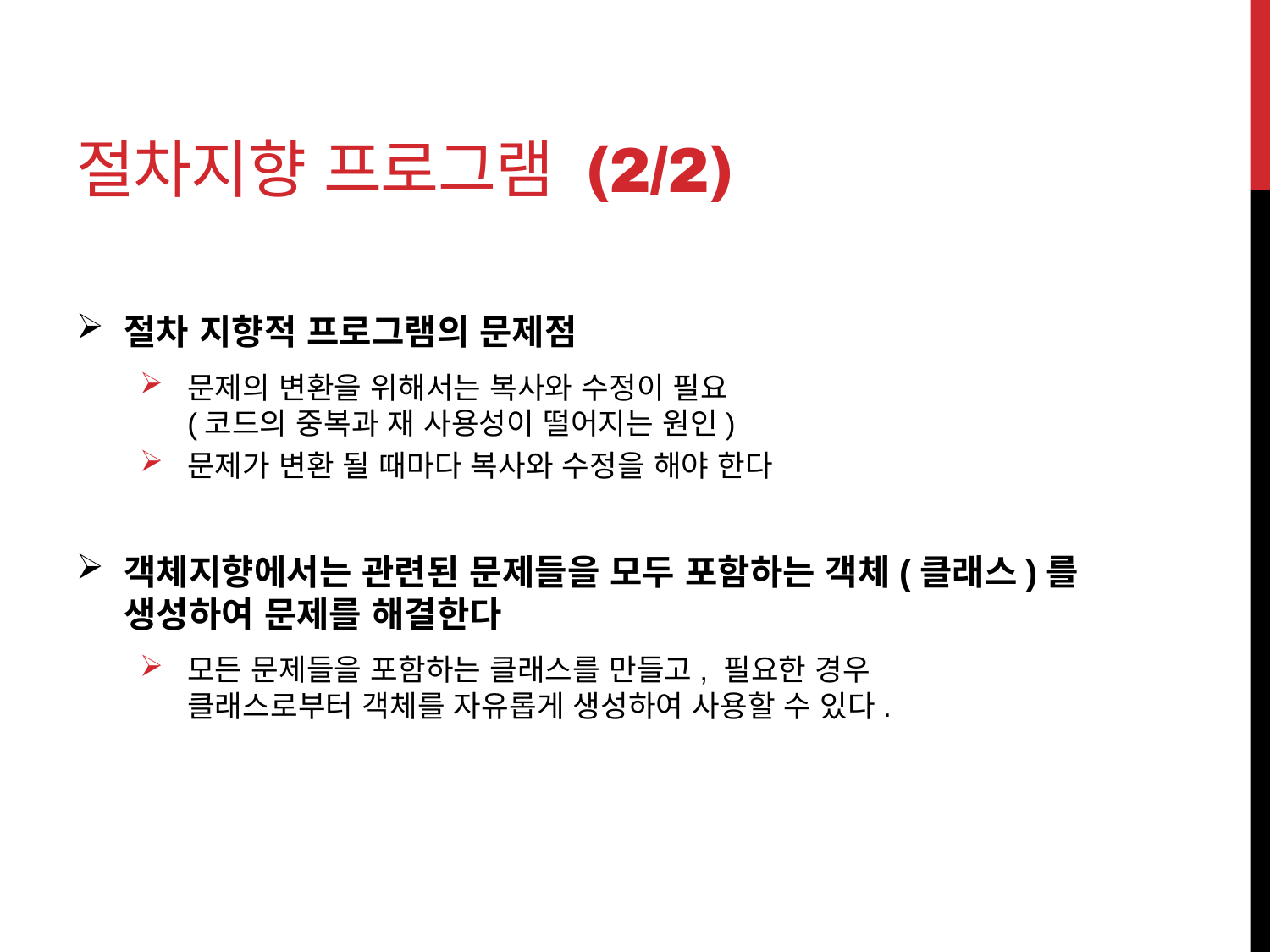

# 절차지향 프로그램 (2/2)

절차 지향적 프로그램의 문제점
문제의 변환을 위해서는 복사와 수정이 필요
(코드의 중복과 재 사용성이 떨어지는 원인)
문제가 변환 될 때마다 복사와 수정을 해야 한다

객체지향에서는 관련된 문제들을 모두 포함하는 객체(클래스)를 생성하여 문제를 해결한다
모든 문제들을 포함하는 클래스를 만들고, 필요한 경우
클래스로부터 객체를 자유롭게 생성하여 사용할 수 있다.